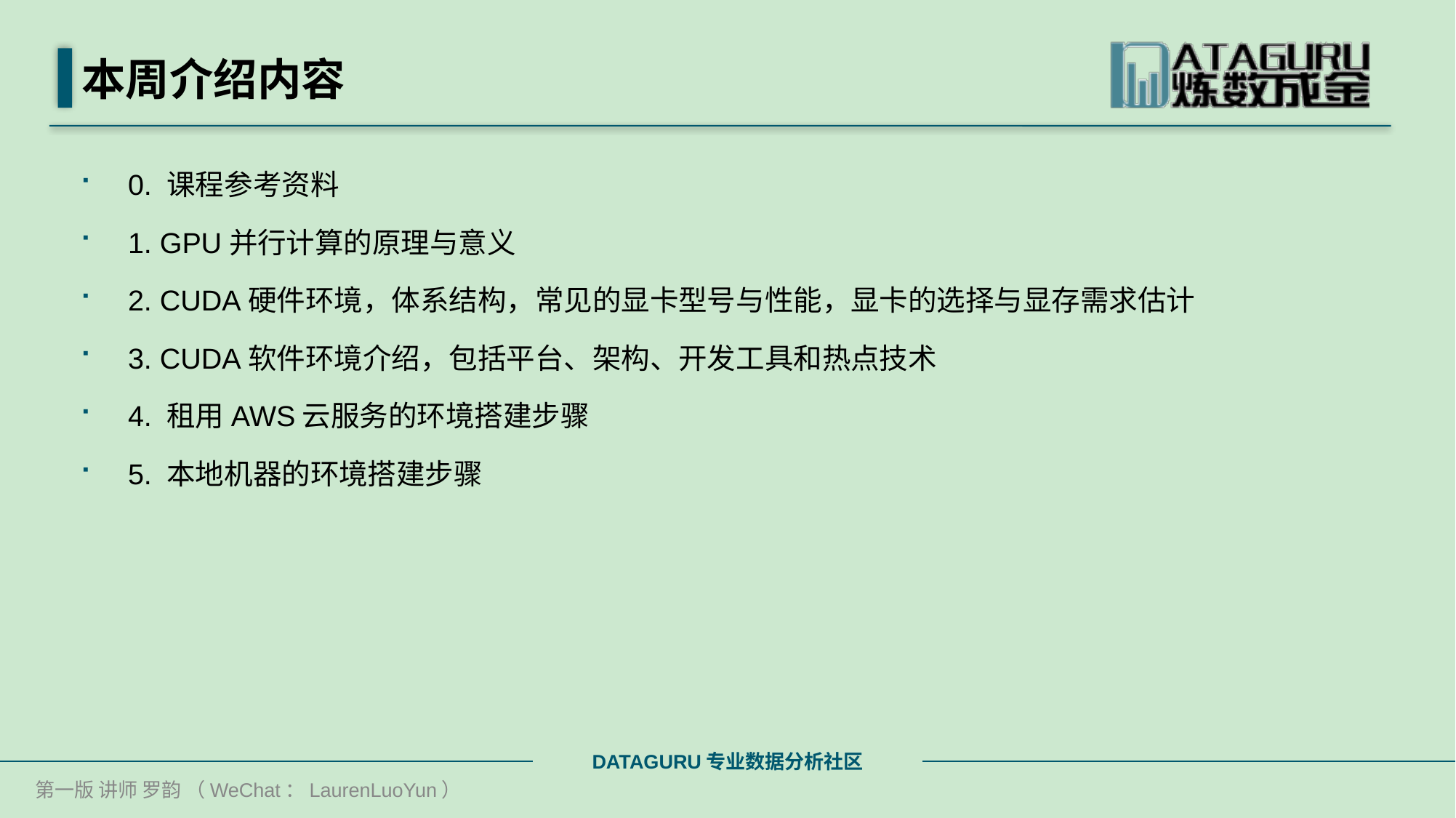

# 本周介绍内容
0. 课程参考资料
1. GPU并行计算的原理与意义
2. CUDA硬件环境，体系结构，常见的显卡型号与性能，显卡的选择与显存需求估计
3. CUDA软件环境介绍，包括平台、架构、开发工具和热点技术
4. 租用AWS云服务的环境搭建步骤
5. 本地机器的环境搭建步骤